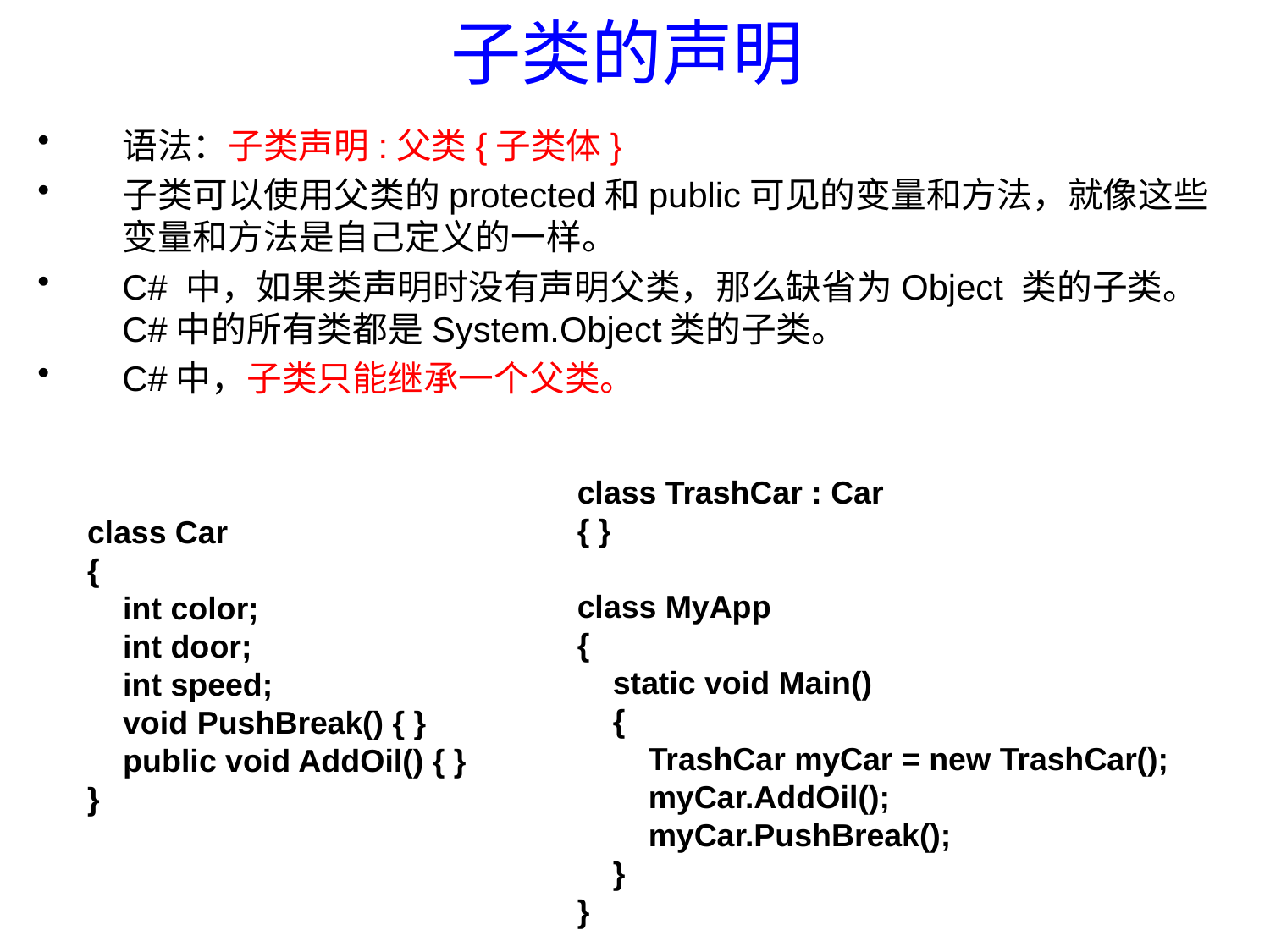

# 子类的声明
语法：子类声明:父类{子类体}
子类可以使用父类的protected和public可见的变量和方法，就像这些变量和方法是自己定义的一样。
C# 中，如果类声明时没有声明父类，那么缺省为Object 类的子类。C#中的所有类都是System.Object类的子类。
C#中，子类只能继承一个父类。
class TrashCar : Car
{ }

class MyApp
{
    static void Main()
    {
        TrashCar myCar = new TrashCar();
        myCar.AddOil();
        myCar.PushBreak();
    }
}
class Car
{
    int color;
    int door;
    int speed;
    void PushBreak() { }
    public void AddOil() { }
}